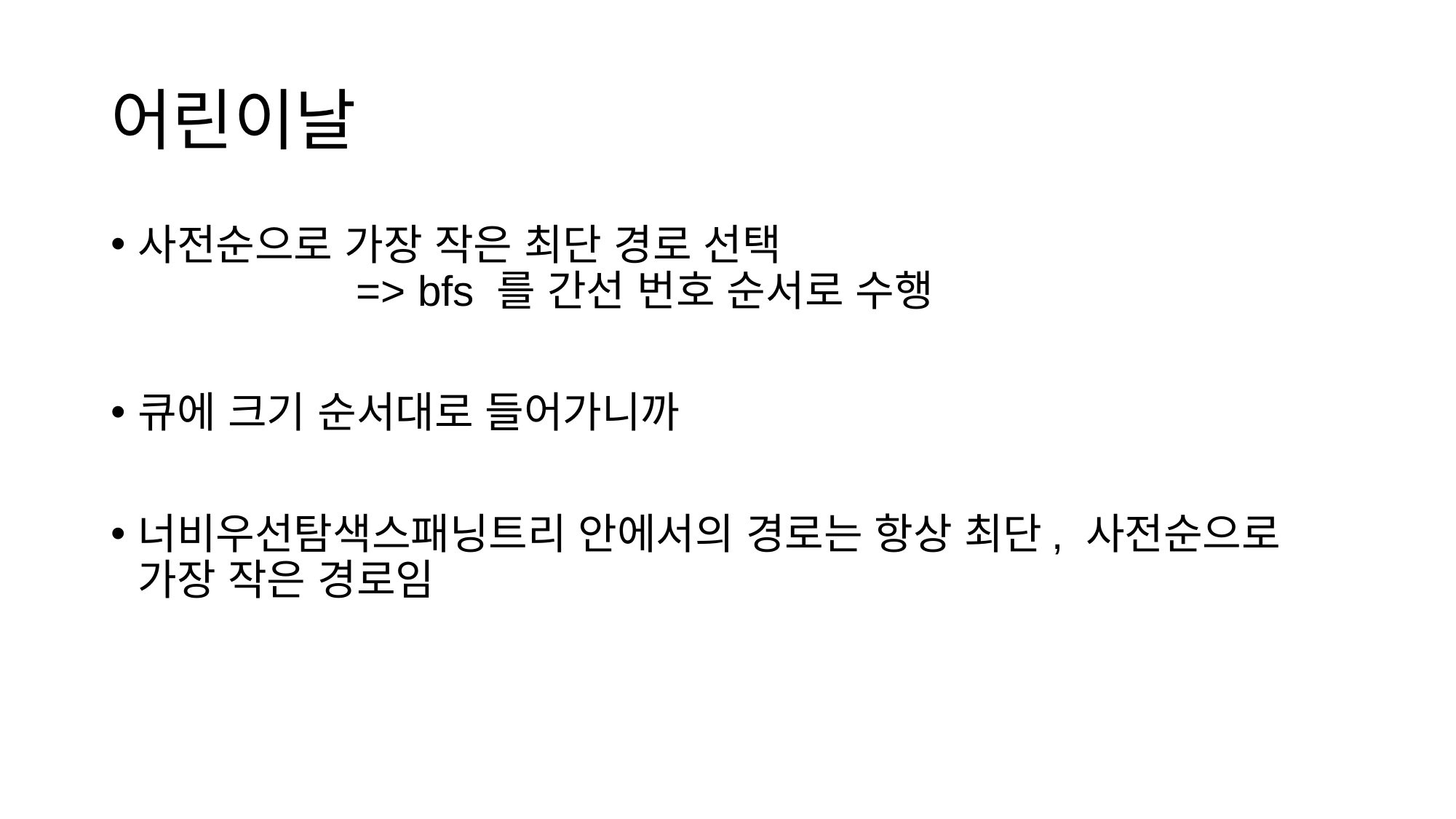

# 어린이날
사전순으로 가장 작은 최단 경로 선택
		=> bfs 를 간선 번호 순서로 수행

큐에 크기 순서대로 들어가니까

너비우선탐색스패닝트리 안에서의 경로는 항상 최단, 사전순으로 가장 작은 경로임